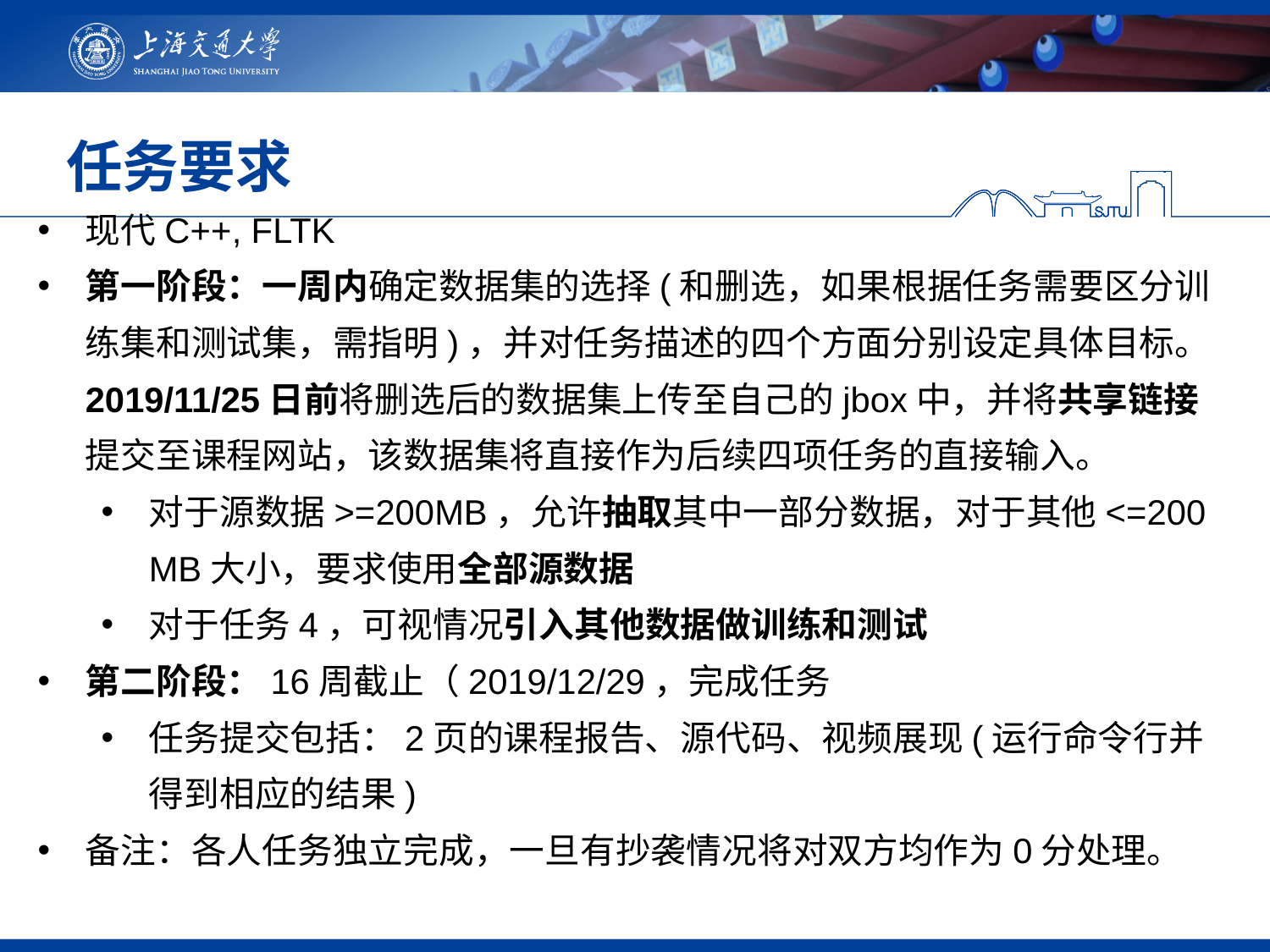

# 任务要求
现代C++, FLTK
第一阶段：一周内确定数据集的选择(和删选，如果根据任务需要区分训练集和测试集，需指明)，并对任务描述的四个方面分别设定具体目标。2019/11/25日前将删选后的数据集上传至自己的jbox中，并将共享链接提交至课程网站，该数据集将直接作为后续四项任务的直接输入。
对于源数据>=200MB，允许抽取其中一部分数据，对于其他<=200 MB大小，要求使用全部源数据
对于任务4，可视情况引入其他数据做训练和测试
第二阶段：16周截止（2019/12/29，完成任务
任务提交包括：2页的课程报告、源代码、视频展现(运行命令行并得到相应的结果)
备注：各人任务独立完成，一旦有抄袭情况将对双方均作为0分处理。